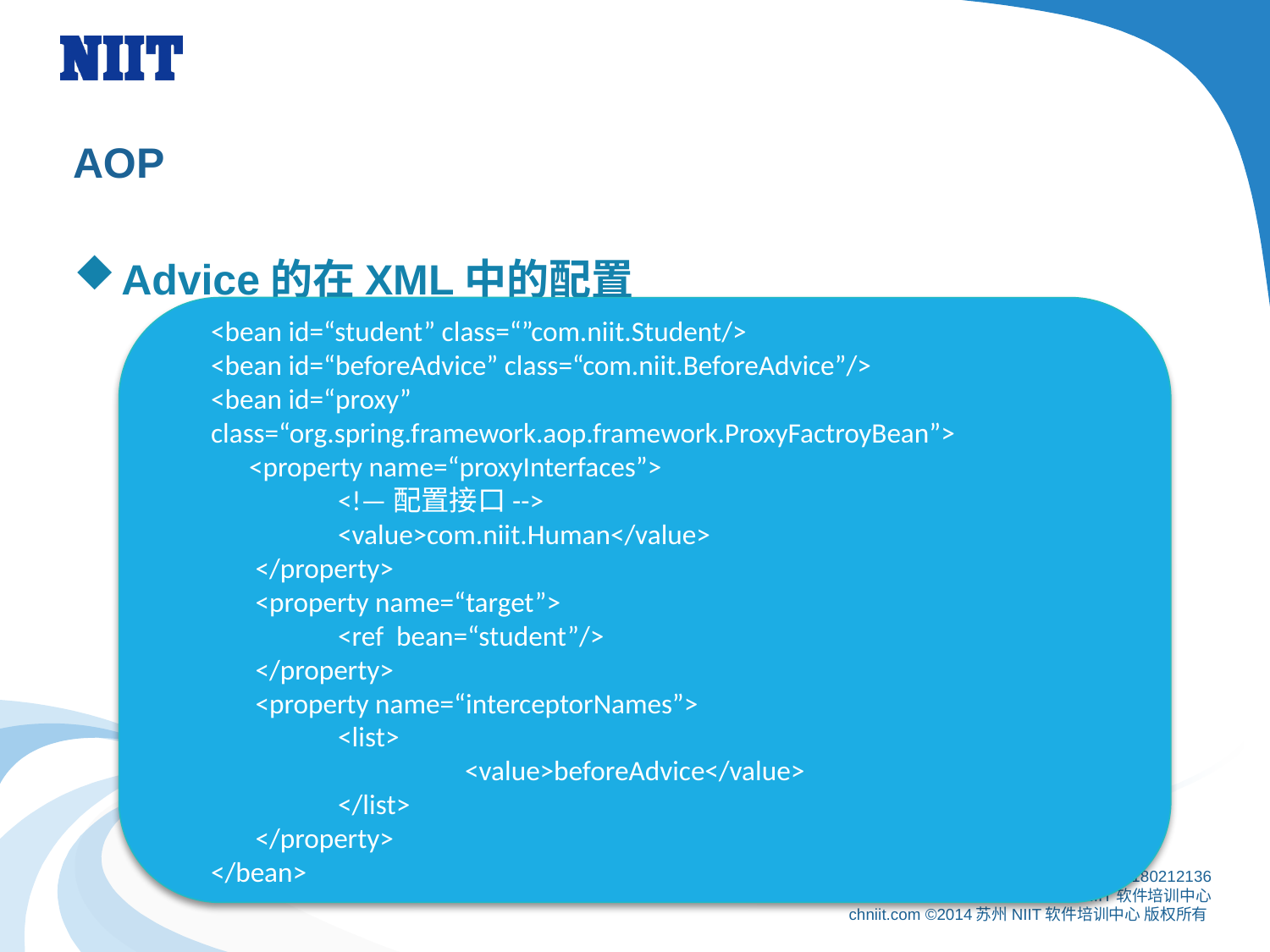

# AOP
Advice的在XML中的配置

<bean id=“student” class=“”com.niit.Student/>
<bean id=“beforeAdvice” class=“com.niit.BeforeAdvice”/>
<bean id=“proxy” class=“org.spring.framework.aop.framework.ProxyFactroyBean”>
      <property name=“proxyInterfaces”>
	<!—配置接口-->
       	<value>com.niit.Human</value>
       </property>
       <property name=“target”>
	<ref  bean=“student”/>
       </property>
       <property name=“interceptorNames”>
    	<list>
		<value>beforeAdvice</value>
	</list>
       </property>
</bean>